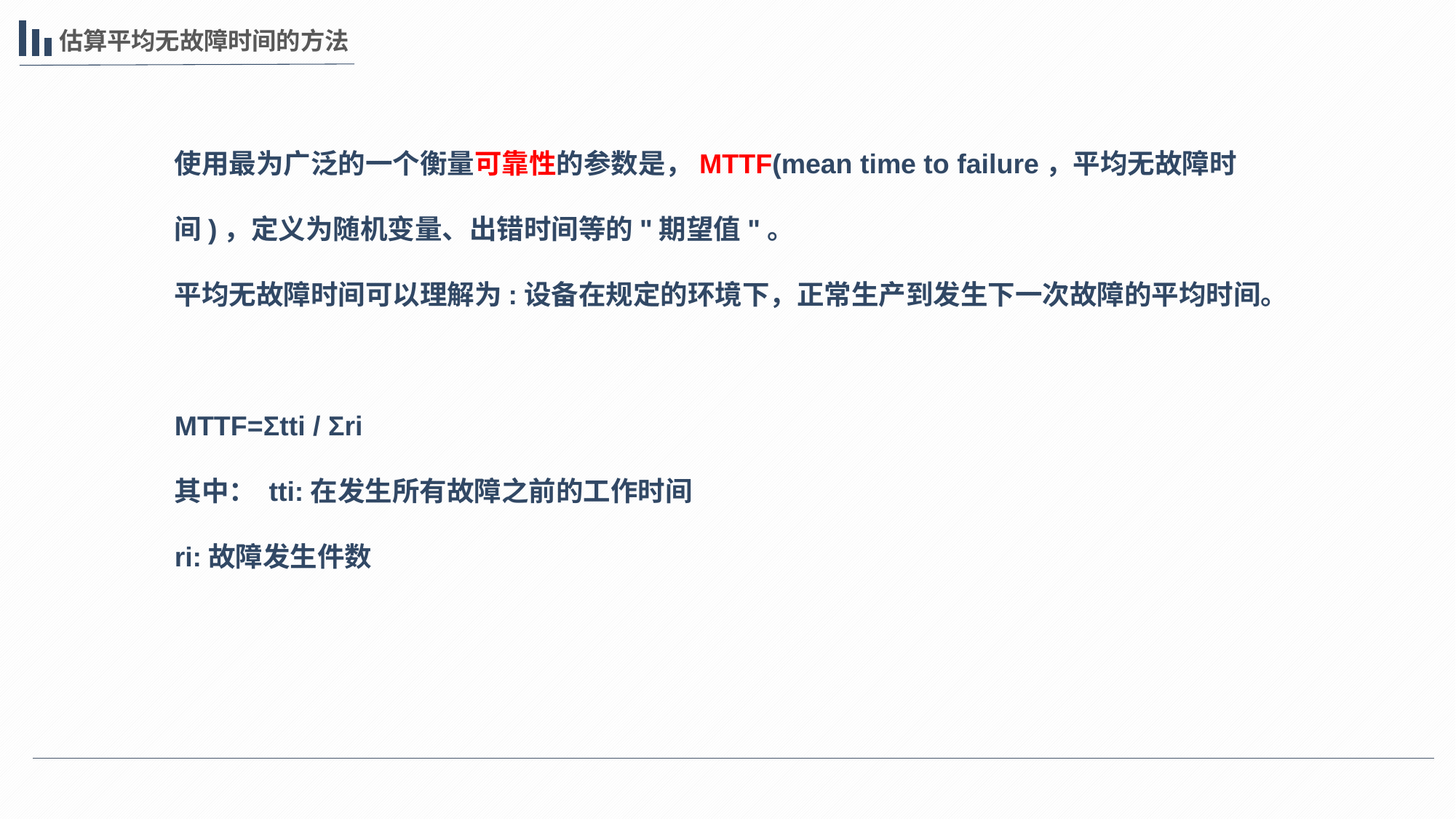

估算平均无故障时间的方法

使用最为广泛的一个衡量可靠性的参数是，MTTF(mean time to failure，平均无故障时间)，定义为随机变量、出错时间等的"期望值"。
平均无故障时间可以理解为:设备在规定的环境下，正常生产到发生下一次故障的平均时间。

MTTF=Σtti / Σri
其中： tti:在发生所有故障之前的工作时间
ri:故障发生件数